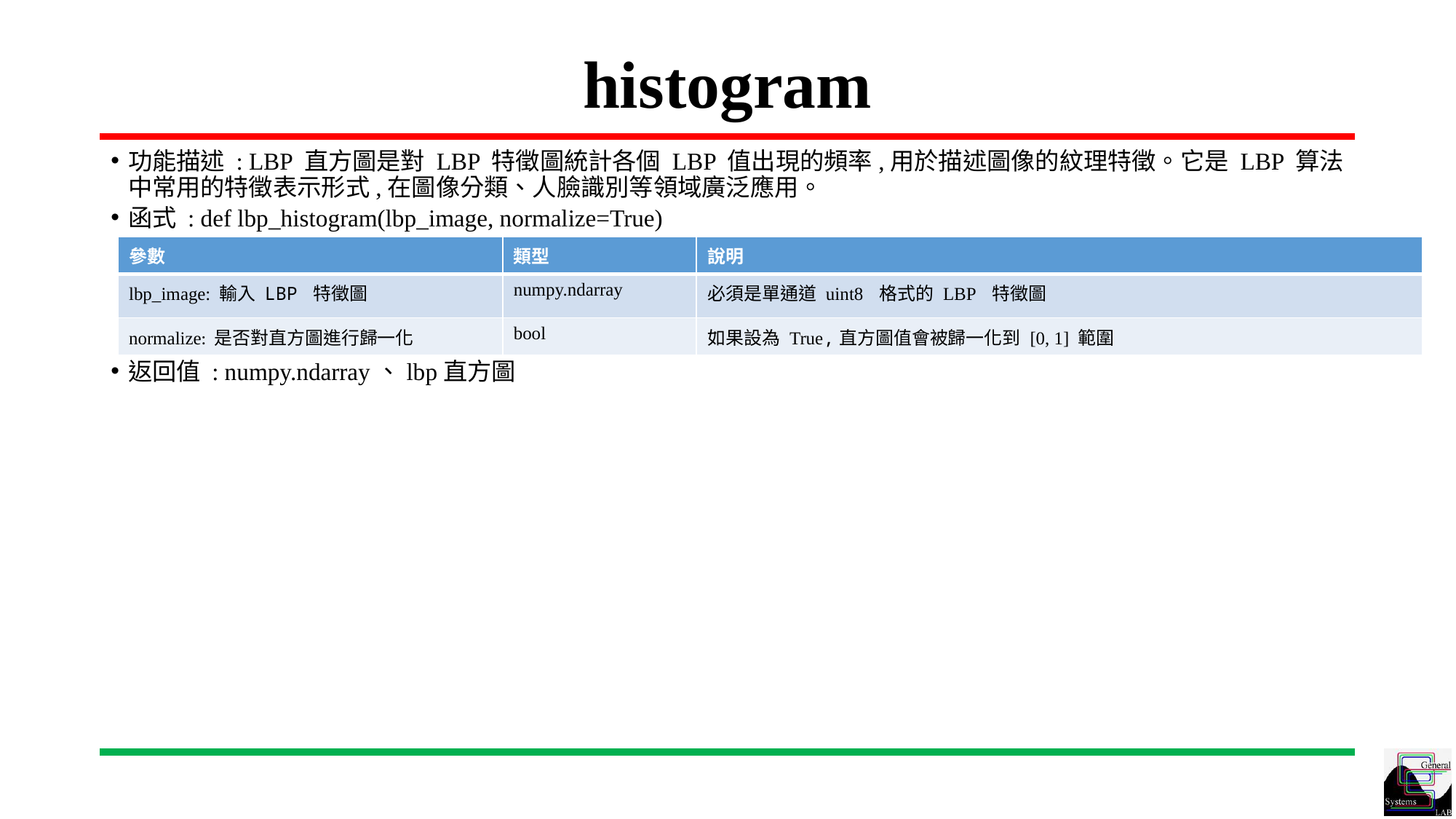

# histogram
功能描述 : LBP 直方圖是對 LBP 特徵圖統計各個 LBP 值出現的頻率,用於描述圖像的紋理特徵。它是 LBP 算法中常用的特徵表示形式,在圖像分類、人臉識別等領域廣泛應用。
函式 : def lbp_histogram(lbp_image, normalize=True)

返回值 : numpy.ndarray、lbp直方圖

| 參數 | 類型 | 說明 |
| --- | --- | --- |
| lbp\_image: 輸入 LBP 特徵圖 | numpy.ndarray | 必須是單通道 uint8 格式的 LBP 特徵圖 |
| normalize: 是否對直方圖進行歸一化 | bool | 如果設為 True,直方圖值會被歸一化到 [0, 1] 範圍 |